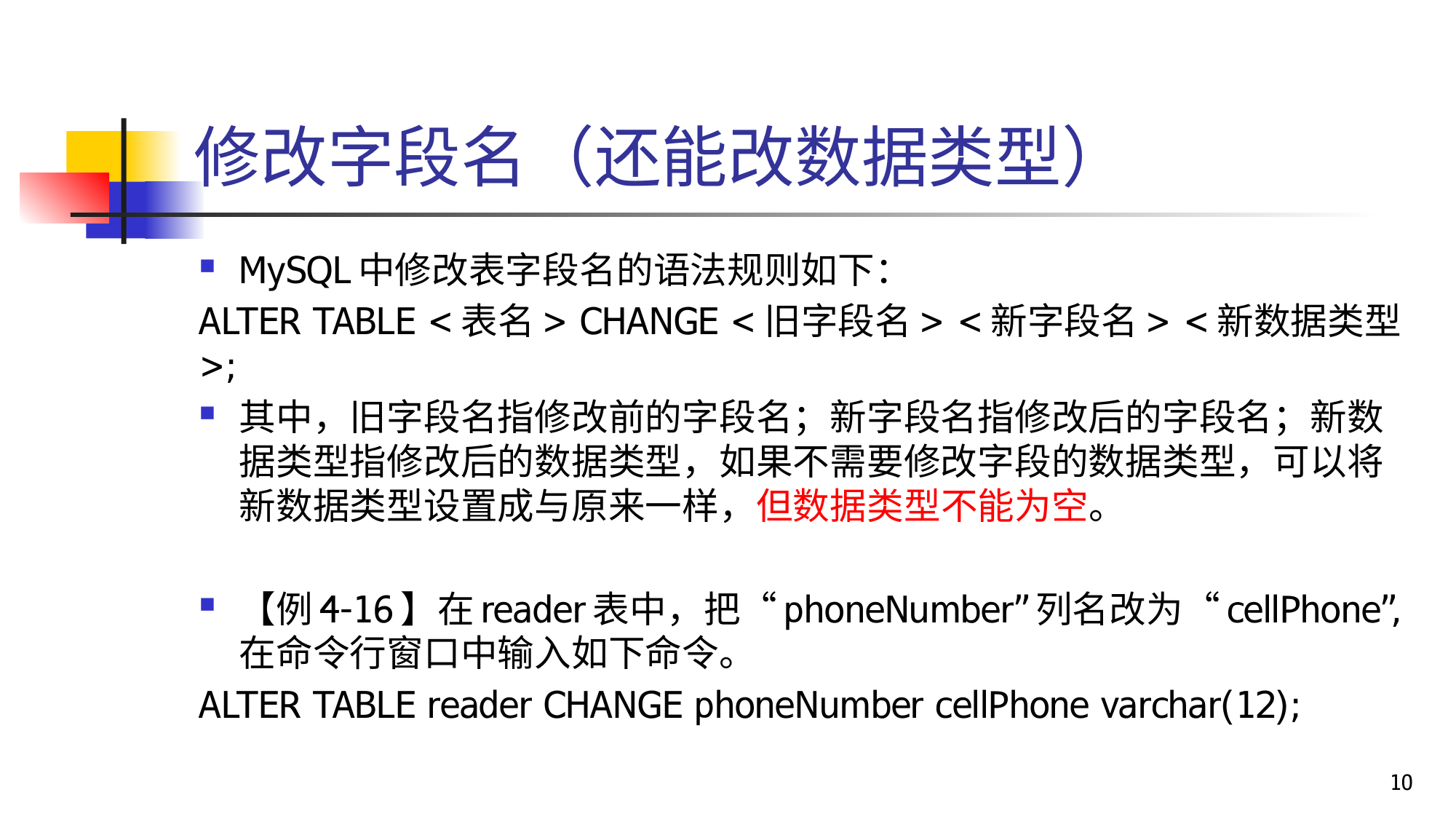

# 修改字段名（还能改数据类型）
MySQL中修改表字段名的语法规则如下：
ALTER TABLE <表名> CHANGE <旧字段名> <新字段名> <新数据类型>;
其中，旧字段名指修改前的字段名；新字段名指修改后的字段名；新数据类型指修改后的数据类型，如果不需要修改字段的数据类型，可以将新数据类型设置成与原来一样，但数据类型不能为空。

【例4-16】在reader表中，把“phoneNumber”列名改为“cellPhone”,在命令行窗口中输入如下命令。
ALTER TABLE reader CHANGE phoneNumber cellPhone varchar(12);

10